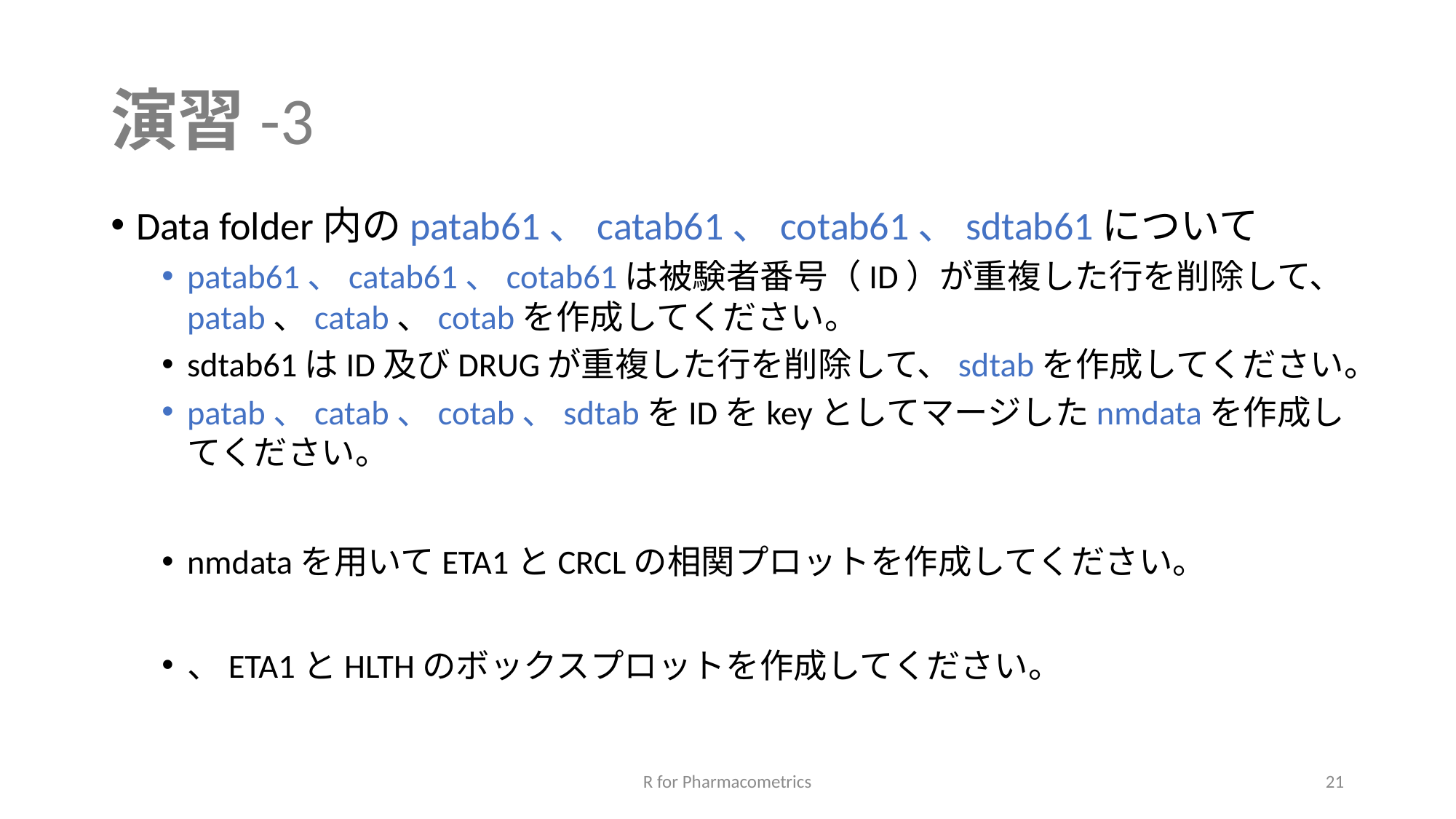

# 演習-3
Data folder内のpatab61、catab61、cotab61、sdtab61について
patab61、catab61、cotab61は被験者番号（ID）が重複した行を削除して、 patab、catab、cotabを作成してください。
sdtab61はID及びDRUGが重複した行を削除して、sdtabを作成してください。
patab、catab、cotab、sdtabをIDをkeyとしてマージしたnmdataを作成してください。

nmdataを用いてETA1とCRCLの相関プロットを作成してください。

、ETA1とHLTHのボックスプロットを作成してください。

R for Pharmacometrics
21